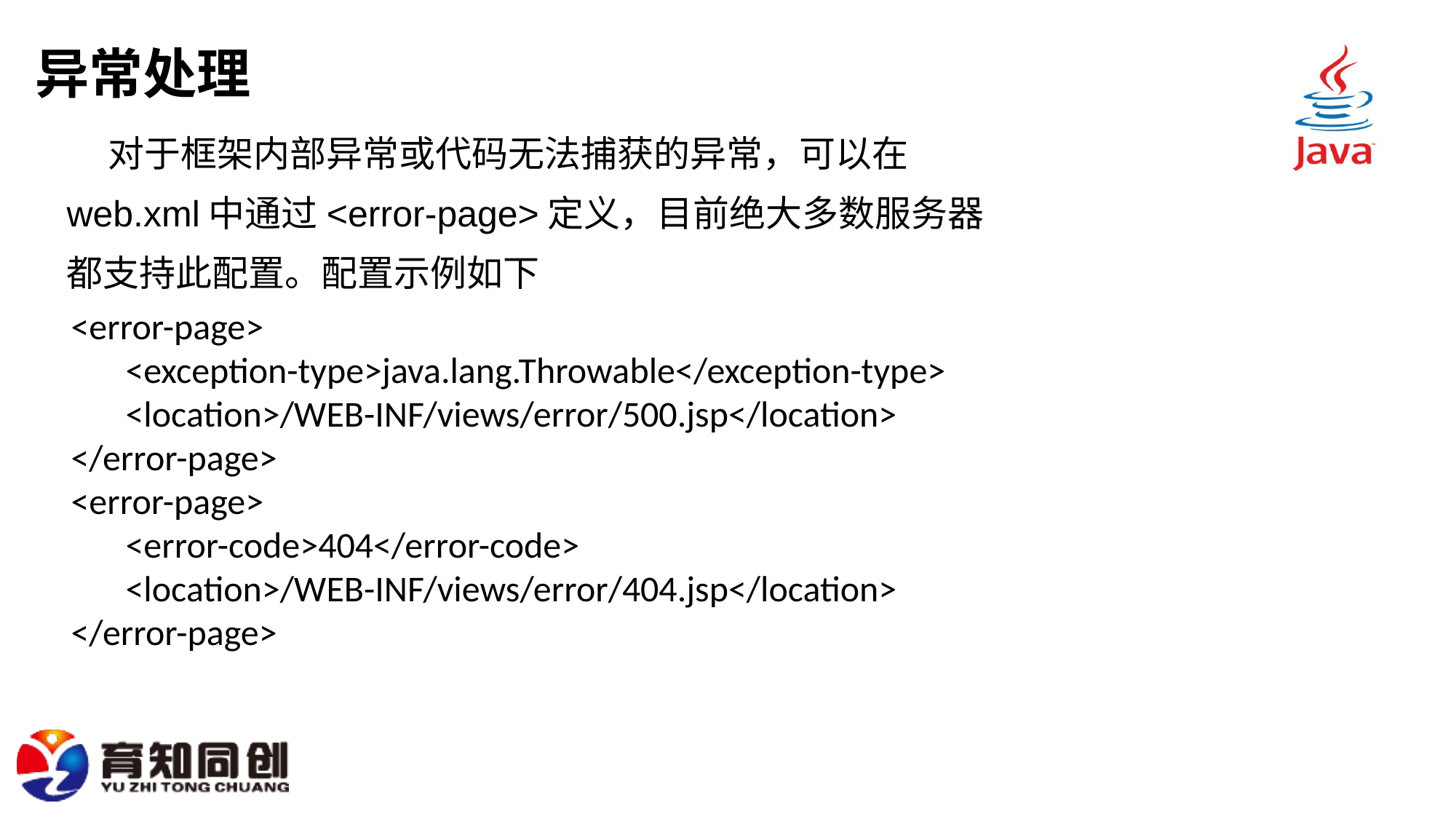

# 异常处理
    对于框架内部异常或代码无法捕获的异常，可以在
web.xml中通过<error-page>定义，目前绝大多数服务器
都支持此配置。配置示例如下
<error-page>
<exception-type>java.lang.Throwable</exception-type>
<location>/WEB-INF/views/error/500.jsp</location>
</error-page>
<error-page>
<error-code>404</error-code>
<location>/WEB-INF/views/error/404.jsp</location>
</error-page>